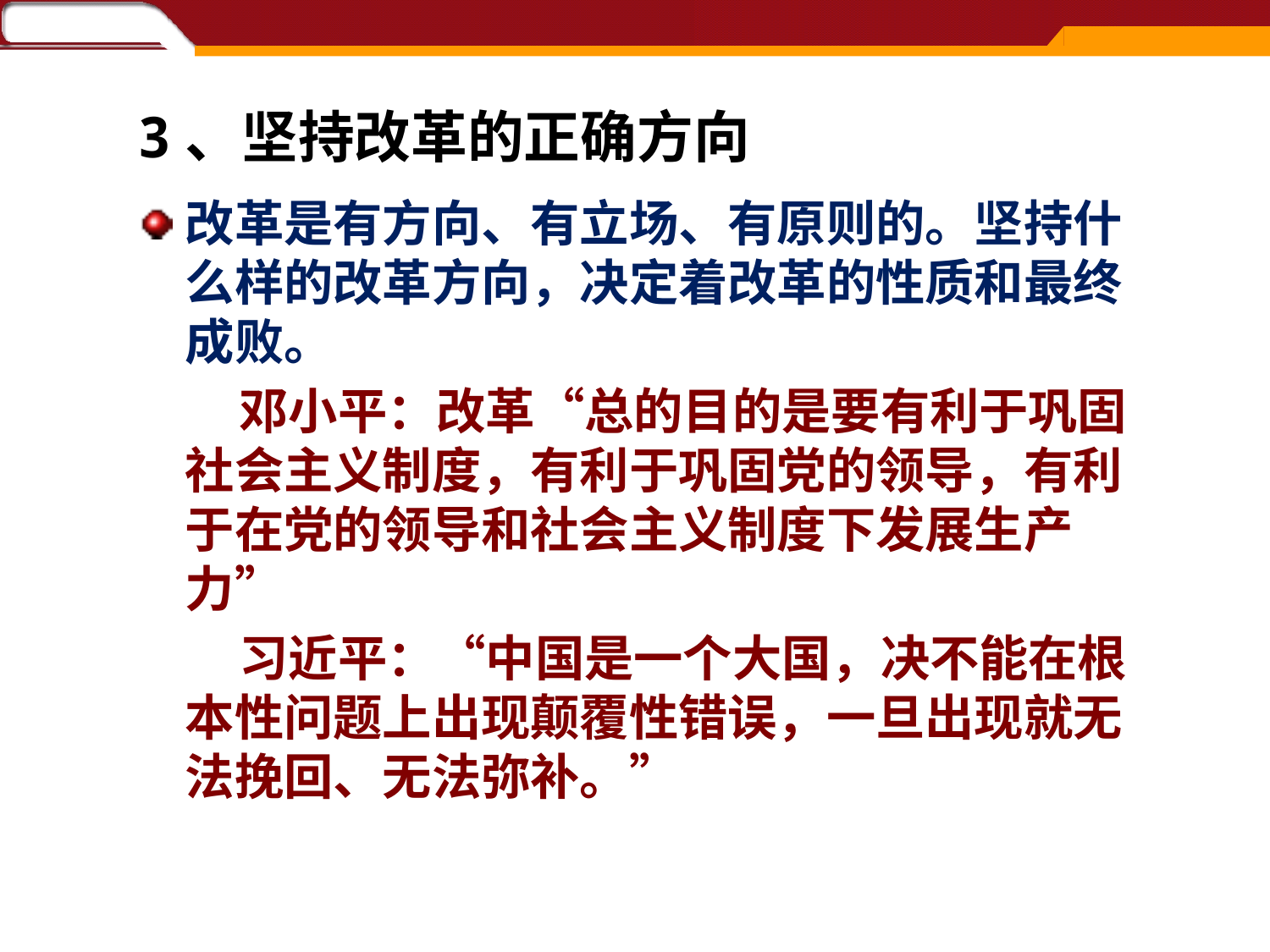

# 3、坚持改革的正确方向
改革是有方向、有立场、有原则的。坚持什么样的改革方向，决定着改革的性质和最终成败。
        邓小平：改革“总的目的是要有利于巩固社会主义制度，有利于巩固党的领导，有利于在党的领导和社会主义制度下发展生产力”
        习近平：“中国是一个大国，决不能在根本性问题上出现颠覆性错误，一旦出现就无法挽回、无法弥补。”